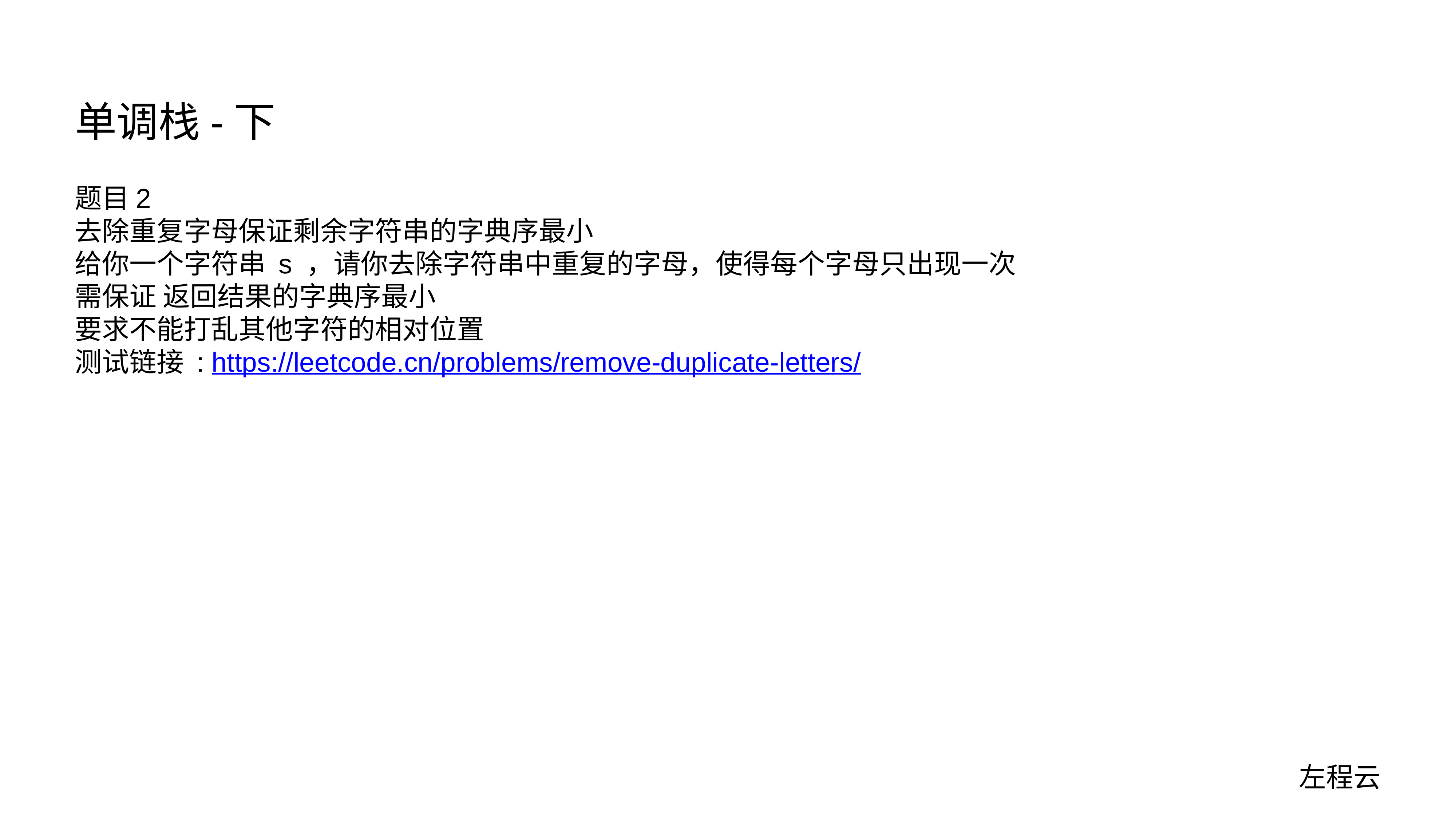

# 单调栈-下
题目2
去除重复字母保证剩余字符串的字典序最小
给你一个字符串 s ，请你去除字符串中重复的字母，使得每个字母只出现一次
需保证 返回结果的字典序最小
要求不能打乱其他字符的相对位置
测试链接 : https://leetcode.cn/problems/remove-duplicate-letters/
左程云